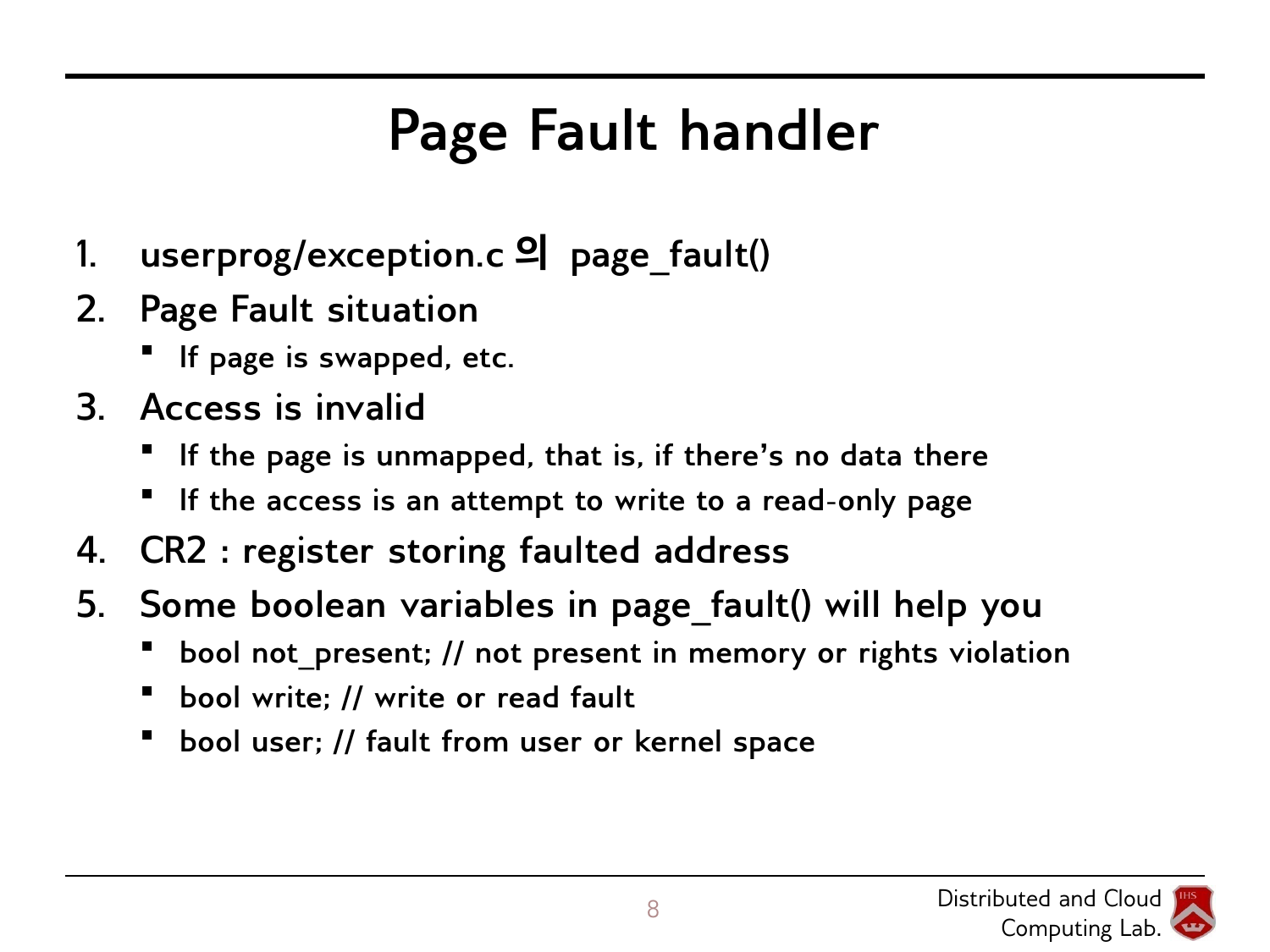

# Page Fault handler
userprog/exception.c의 page_fault()
Page Fault situation
If page is swapped, etc.
Access is invalid
If the page is unmapped, that is, if there’s no data there
If the access is an attempt to write to a read-only page
CR2 : register storing faulted address
Some boolean variables in page_fault() will help you
bool not_present; // not present in memory or rights violation
bool write; // write or read fault
bool user; // fault from user or kernel space
8